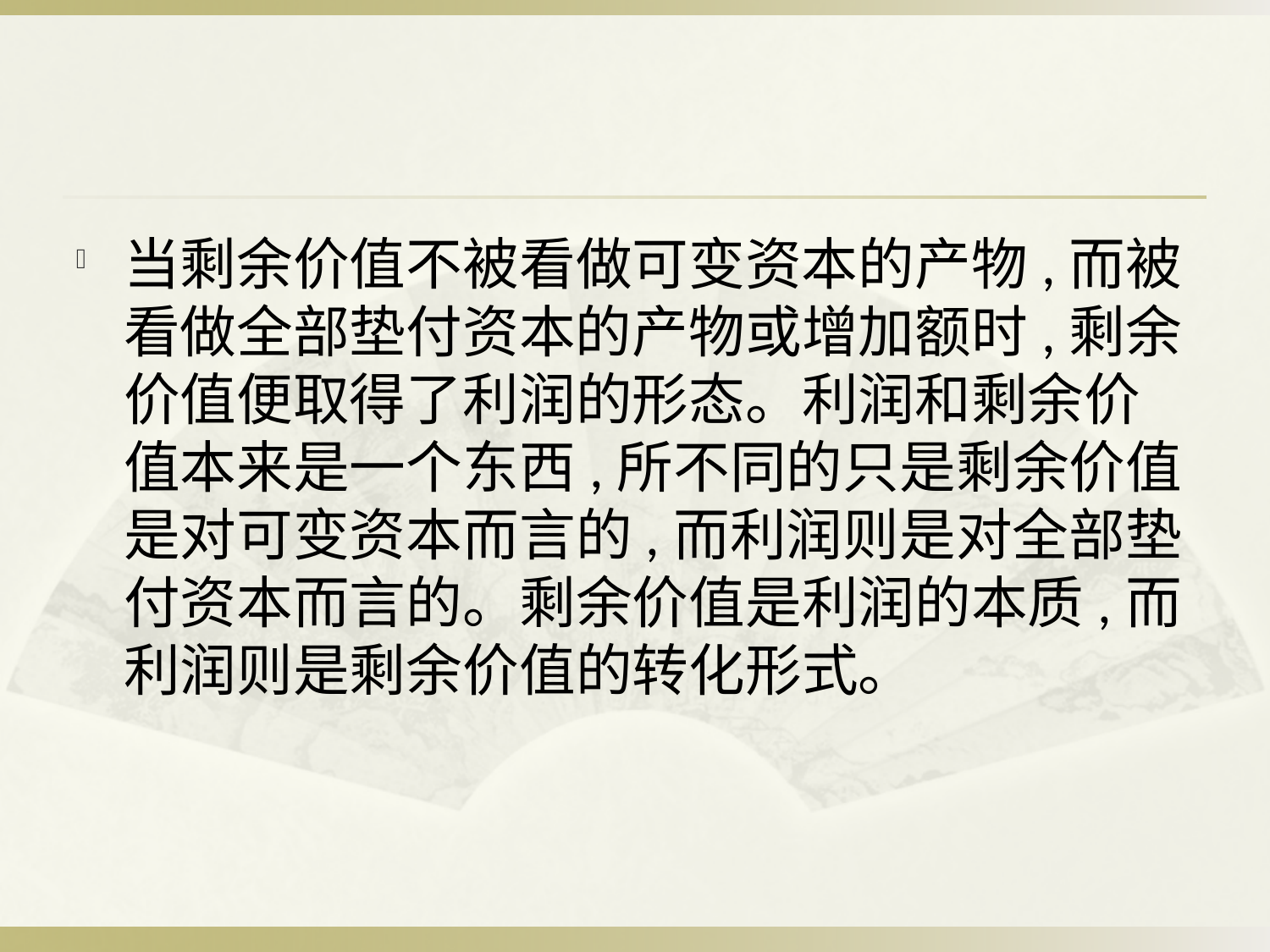

#
当剩余价值不被看做可变资本的产物,而被看做全部垫付资本的产物或增加额时,剩余价值便取得了利润的形态。利润和剩余价值本来是一个东西,所不同的只是剩余价值是对可变资本而言的,而利润则是对全部垫付资本而言的。剩余价值是利润的本质,而利润则是剩余价值的转化形式。